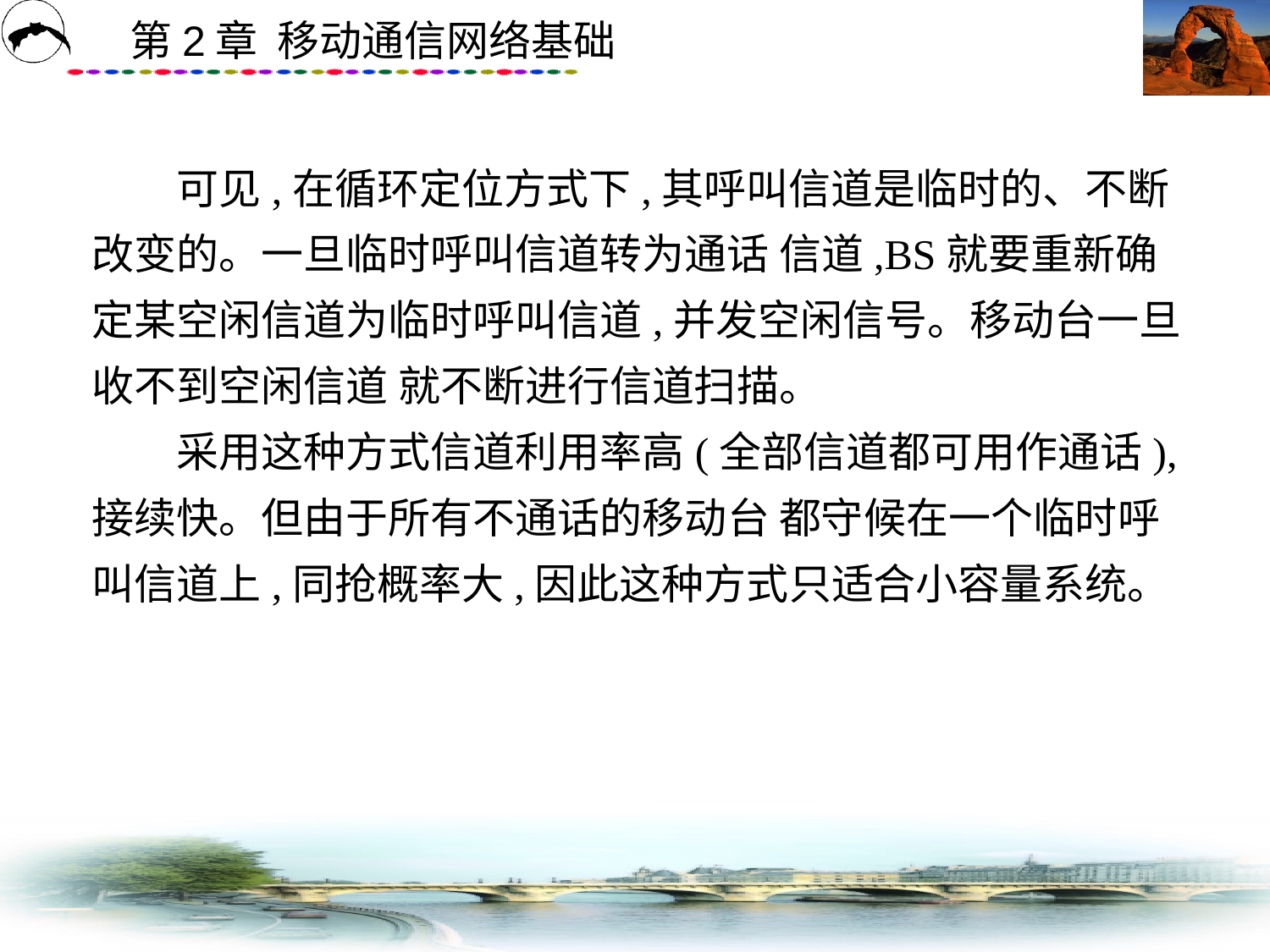

# 可见,在循环定位方式下,其呼叫信道是临时的、不断改变的。一旦临时呼叫信道转为通话 信道,BS就要重新确定某空闲信道为临时呼叫信道,并发空闲信号。移动台一旦收不到空闲信道 就不断进行信道扫描。 　　采用这种方式信道利用率高(全部信道都可用作通话),接续快。但由于所有不通话的移动台 都守候在一个临时呼叫信道上,同抢概率大,因此这种方式只适合小容量系统。